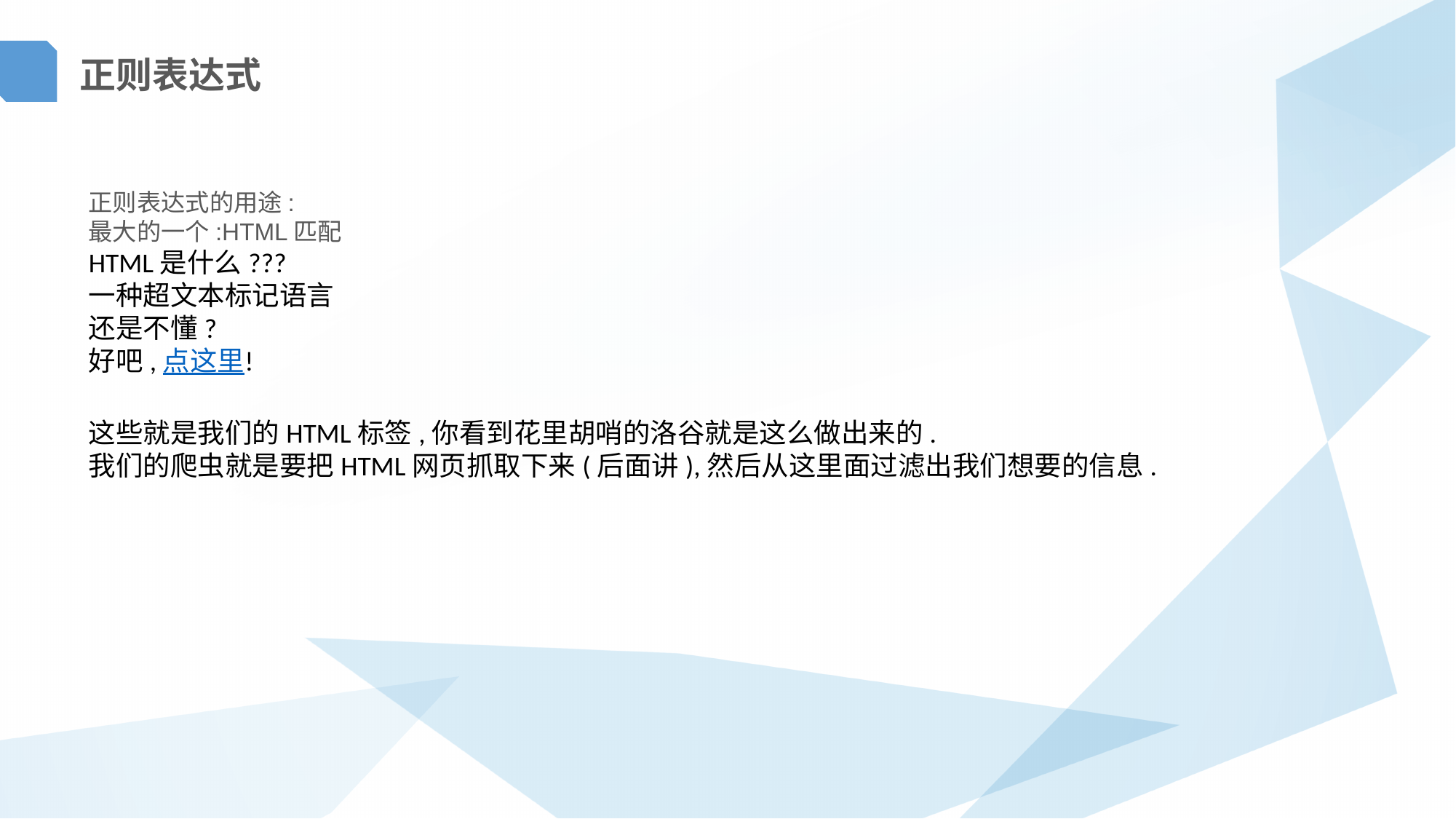

正则表达式
正则表达式的用途:
最大的一个:HTML匹配
HTML是什么???
一种超文本标记语言
还是不懂?
好吧,点这里!

这些就是我们的HTML标签,你看到花里胡哨的洛谷就是这么做出来的.
我们的爬虫就是要把HTML网页抓取下来(后面讲),然后从这里面过滤出我们想要的信息.